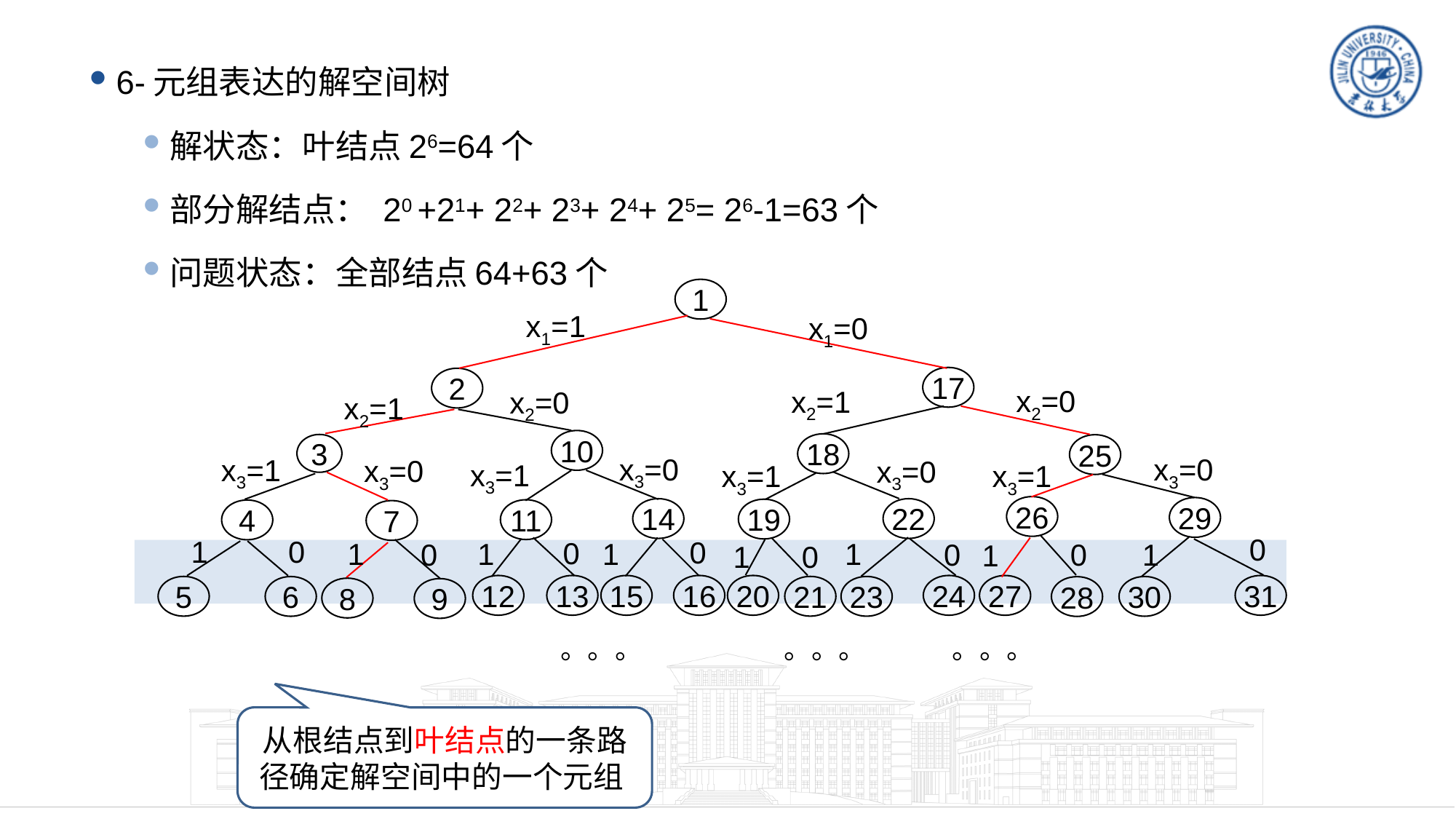

6-元组表达的解空间树
解状态：叶结点26=64个
部分解结点： 20 +21+ 22+ 23+ 24+ 25= 26-1=63个
问题状态：全部结点64+63个

1
x1=1
x1=0

17
2
x2=0
x2=1
x2=0
x2=1

10
18
3
25
x3=0
x3=0
x3=1
x3=0
x3=0
x3=1
x3=1
x3=1

26
29
14
22
19
11
4
7
0
1
0
0
0
1
1
1
1
0
1
0
0
1
0
1

12
13
15
16
20
24
31
27
5
21
23
30
6
28
8
9

。。。                       。。。              。。。
从根结点到叶结点的一条路径确定解空间中的一个元组
47